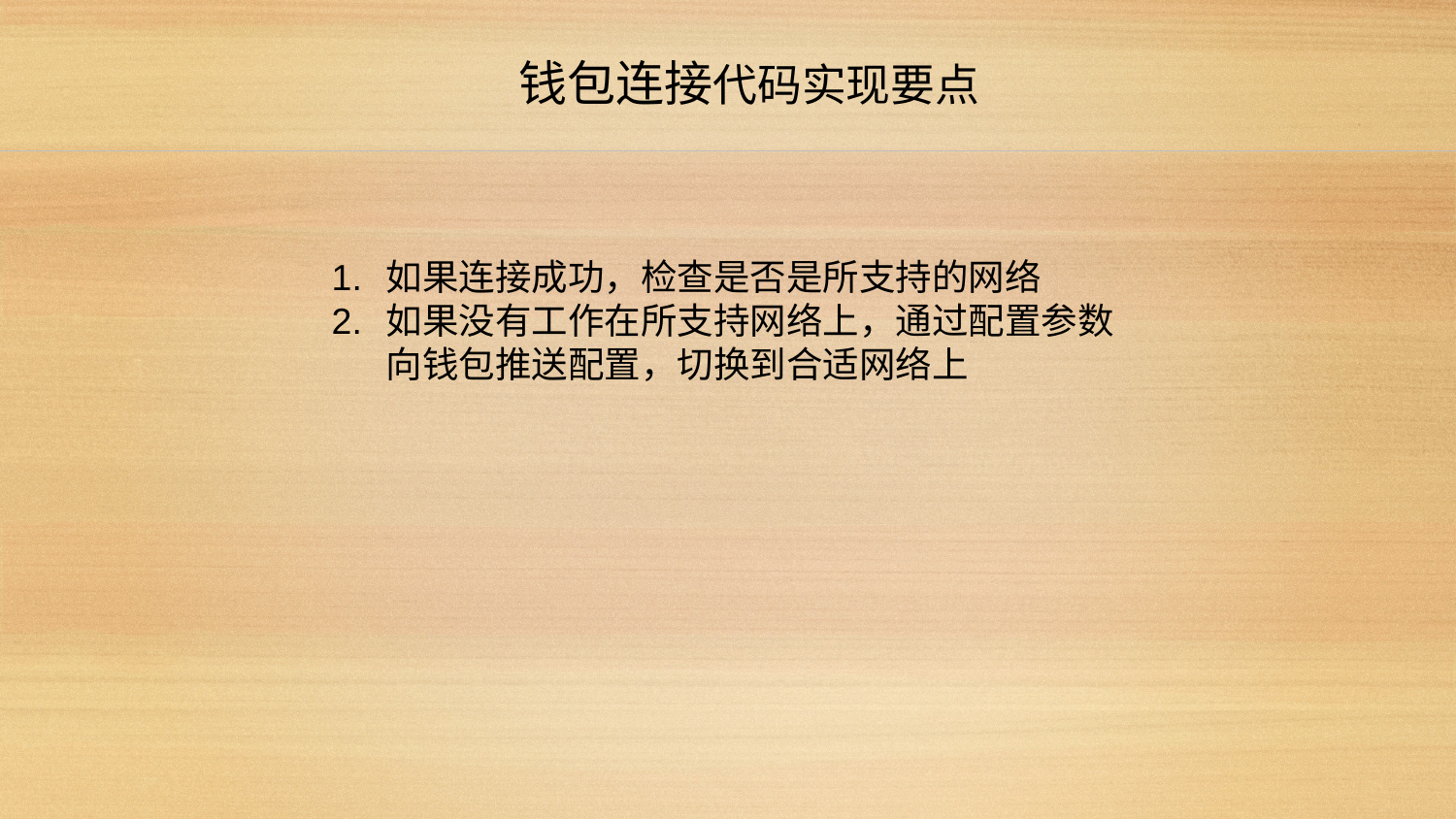

钱包连接代码实现要点

如果连接成功，检查是否是所支持的网络
如果没有工作在所支持网络上，通过配置参数向钱包推送配置，切换到合适网络上